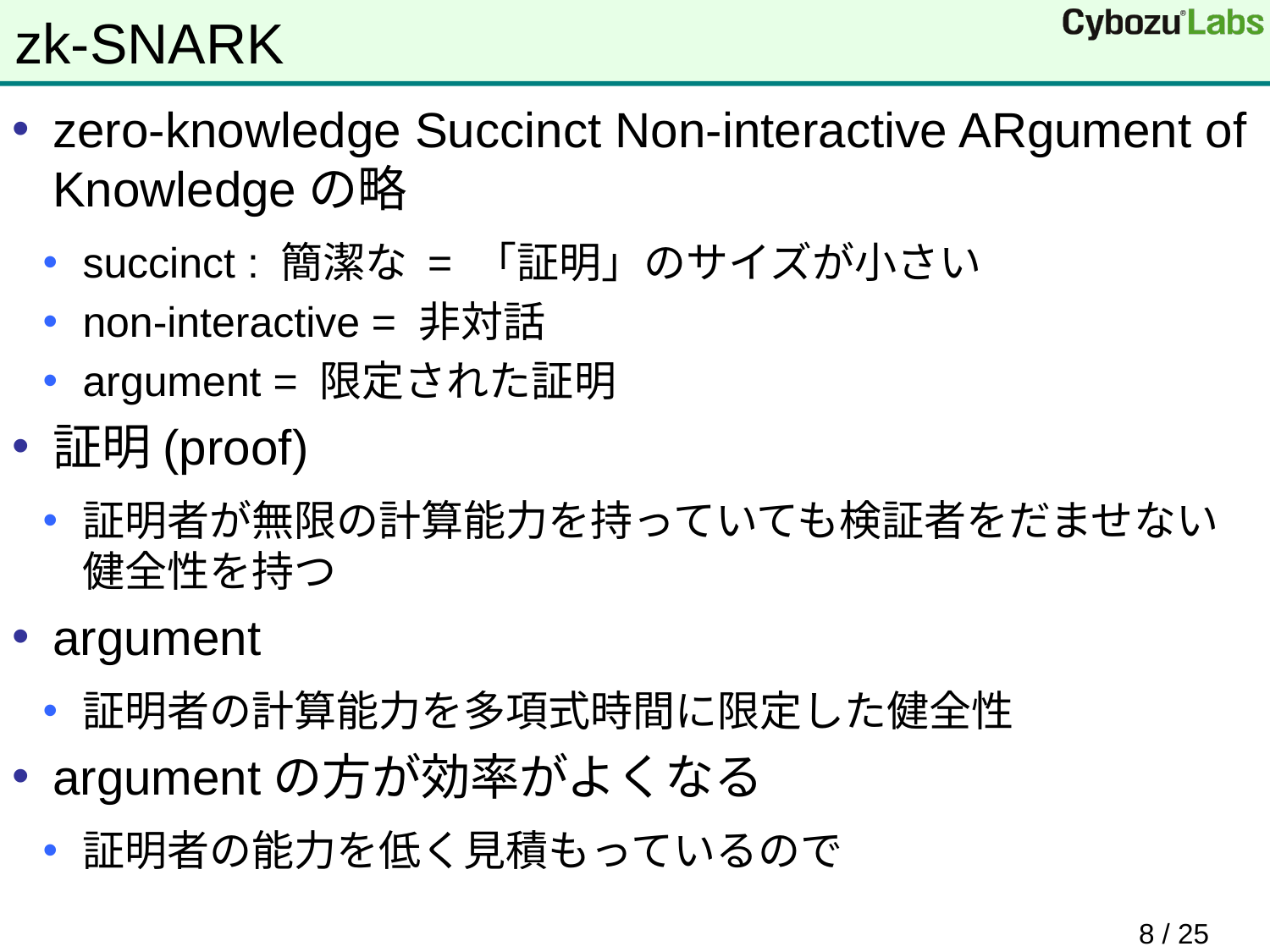

# zk-SNARK
zero-knowledge Succinct Non-interactive ARgument of Knowledgeの略
succinct : 簡潔な = 「証明」のサイズが小さい
non-interactive = 非対話
argument = 限定された証明
証明(proof)
証明者が無限の計算能力を持っていても検証者をだませない
健全性を持つ
argument
証明者の計算能力を多項式時間に限定した健全性
argumentの方が効率がよくなる
証明者の能力を低く見積もっているので

    8 / 25